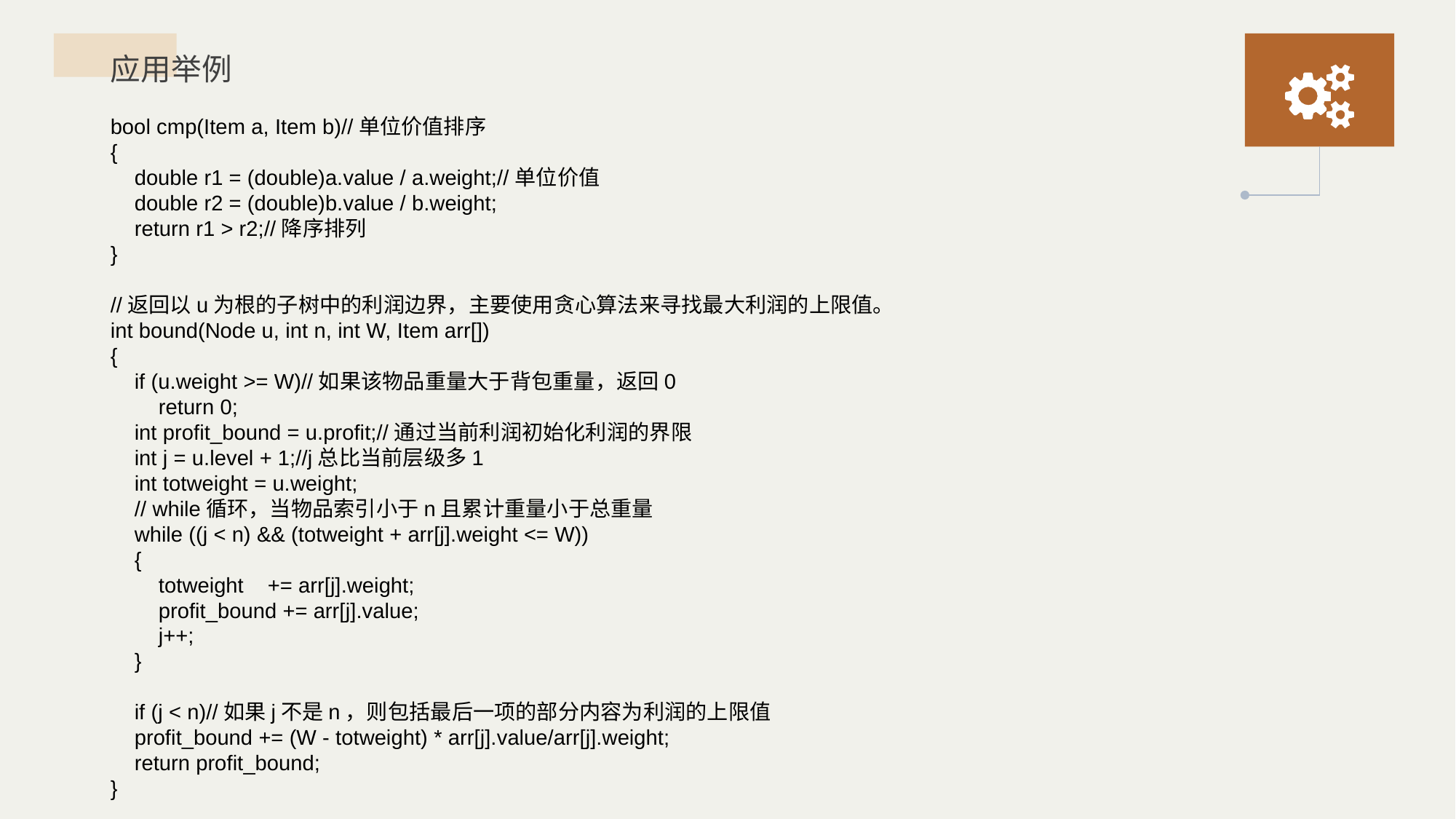

应用举例

bool cmp(Item a, Item b)//单位价值排序
{
    double r1 = (double)a.value / a.weight;//单位价值
    double r2 = (double)b.value / b.weight;
    return r1 > r2;//降序排列
}

//返回以u为根的子树中的利润边界，主要使用贪心算法来寻找最大利润的上限值。
int bound(Node u, int n, int W, Item arr[])
{
    if (u.weight >= W)//如果该物品重量大于背包重量，返回0
        return 0;
    int profit_bound = u.profit;//通过当前利润初始化利润的界限
    int j = u.level + 1;//j总比当前层级多1
    int totweight = u.weight;
    // while循环，当物品索引小于n且累计重量小于总重量
    while ((j < n) && (totweight + arr[j].weight <= W))
    {
        totweight    += arr[j].weight;
        profit_bound += arr[j].value;
        j++;
    }

    if (j < n)//如果j不是n，则包括最后一项的部分内容为利润的上限值
    profit_bound += (W - totweight) * arr[j].value/arr[j].weight;
    return profit_bound;
}